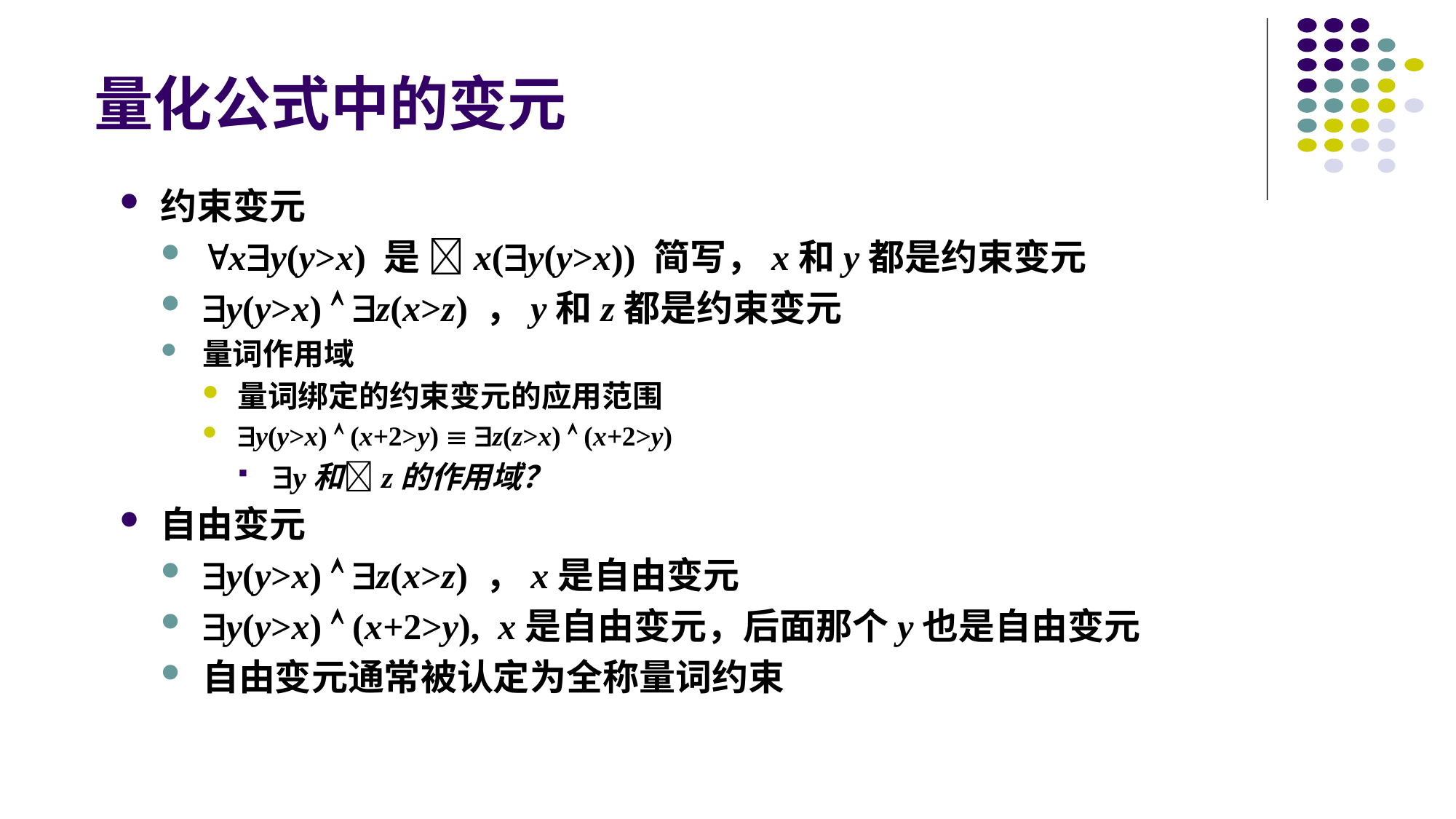

# 量化公式中的变元
约束变元
∀x∃y(y>x) 是 ∀x(∃y(y>x)) 简写，x和y都是约束变元
∃y(y>x) ∧ ∃z(x>z) ，y和z都是约束变元
量词作用域
量词绑定的约束变元的应用范围
∃y(y>x) ∧ (x+2>y) ≡ ∃z(z>x) ∧ (x+2>y)
∃y和∃z的作用域？
自由变元
∃y(y>x) ∧ ∃z(x>z) ，x是自由变元
∃y(y>x) ∧ (x+2>y),  x是自由变元，后面那个y也是自由变元
自由变元通常被认定为全称量词约束